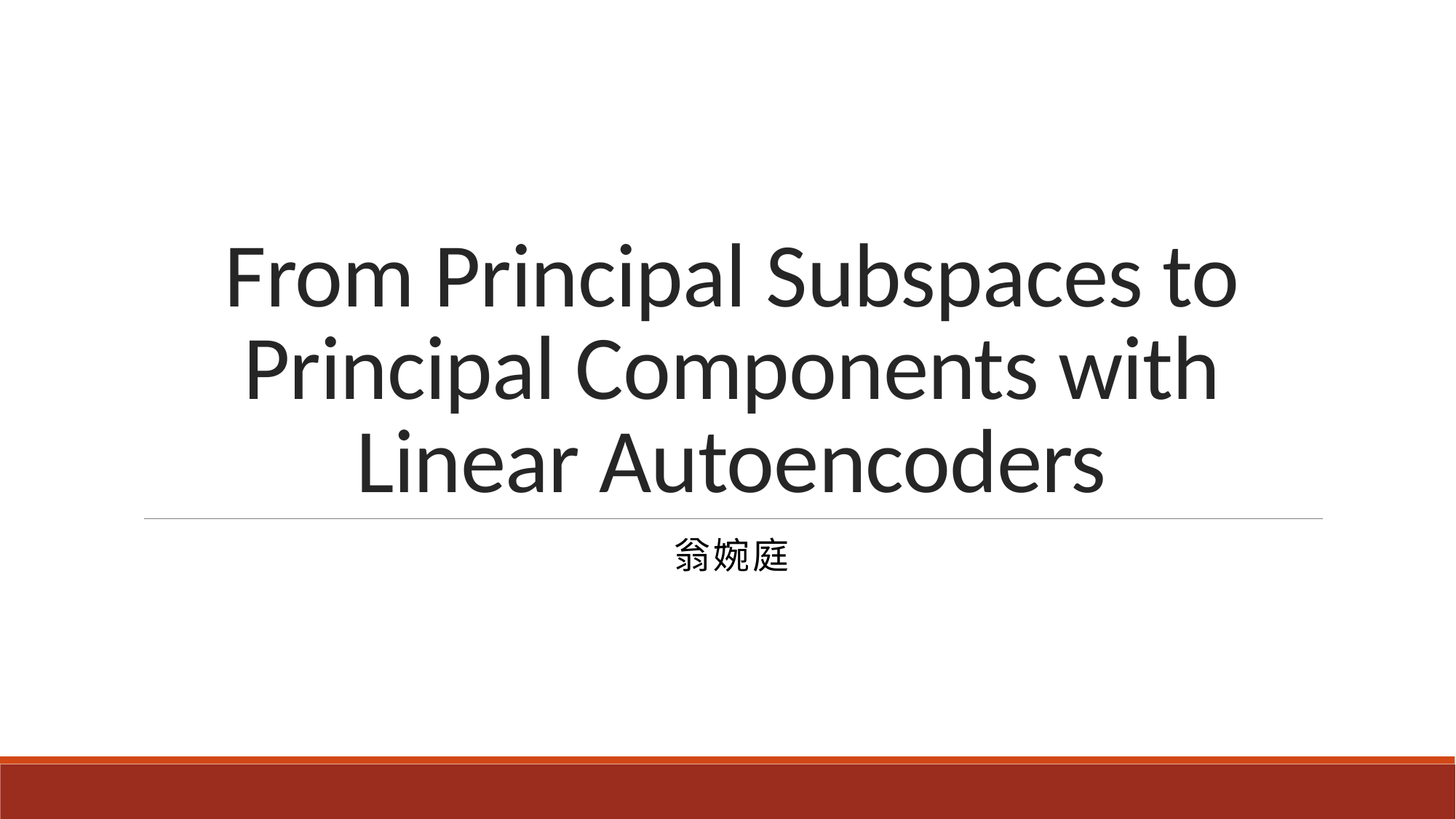

# From Principal Subspaces to Principal Components with Linear Autoencoders
翁婉庭